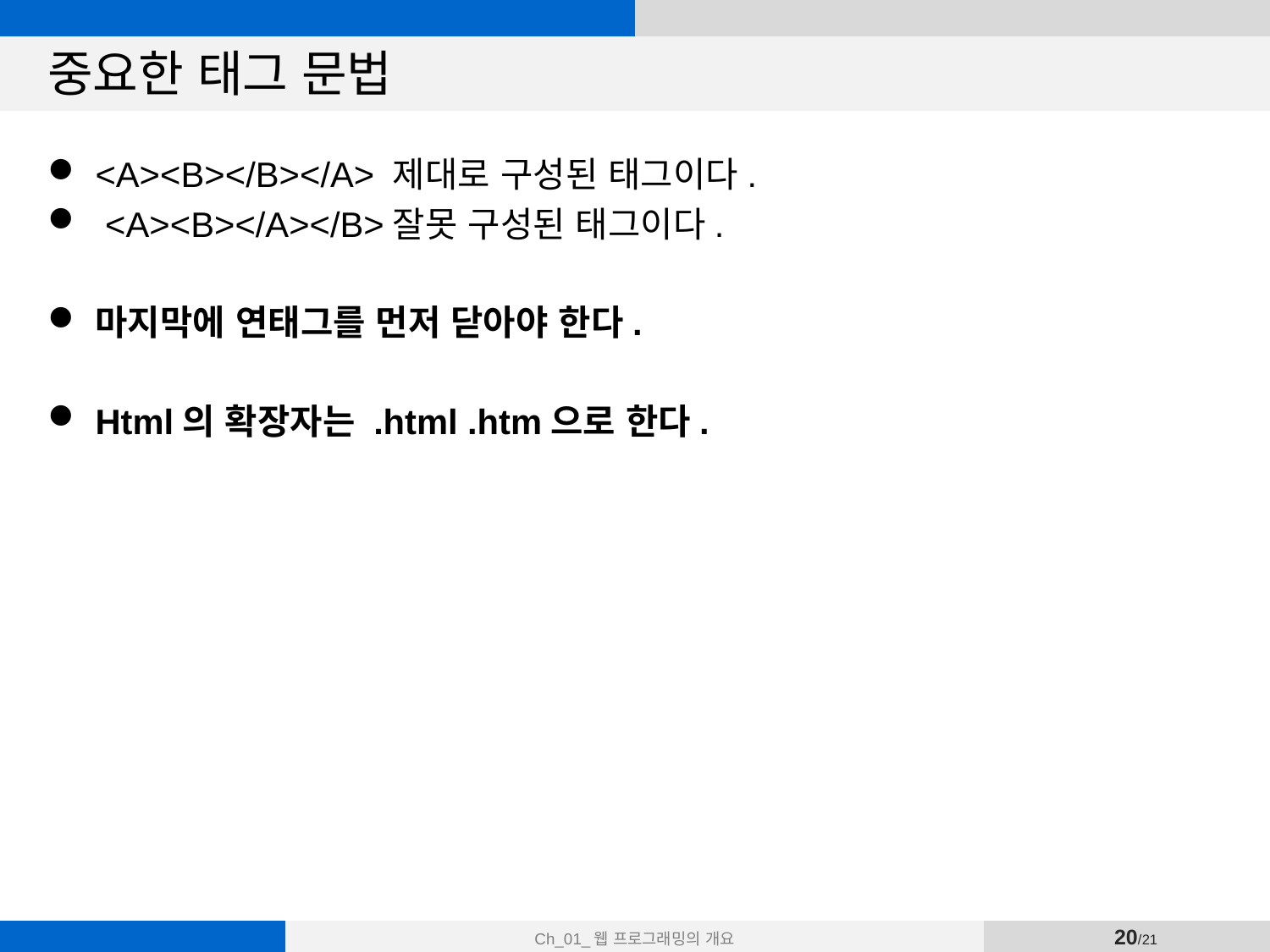

# 중요한 태그 문법
<A><B></B></A> 제대로 구성된 태그이다.
 <A><B></A></B>잘못 구성된 태그이다.

마지막에 연태그를 먼저 닫아야 한다.

Html의 확장자는 .html .htm으로 한다.